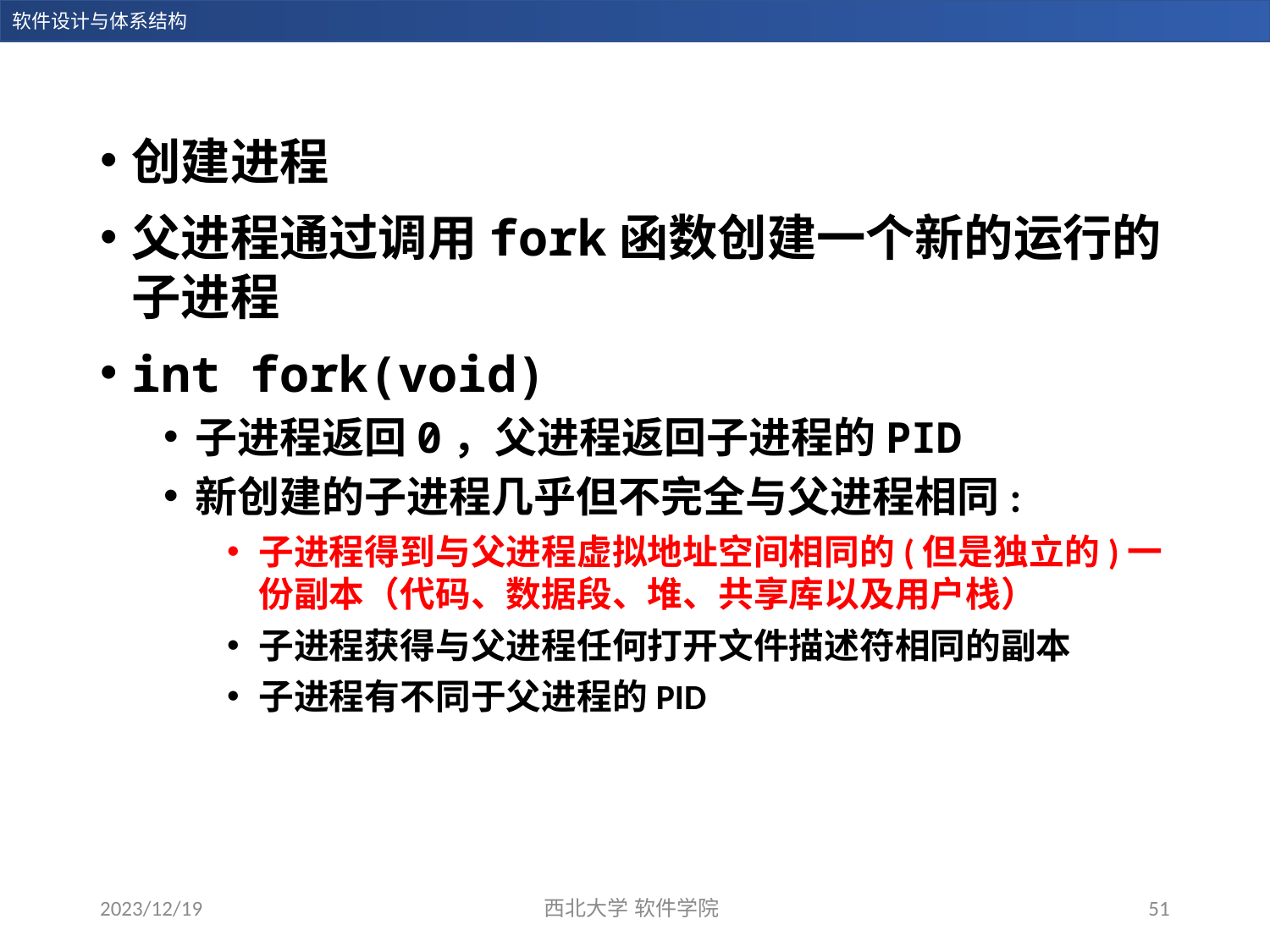

创建进程
父进程通过调用fork函数创建一个新的运行的子进程
int fork(void)
子进程返回0，父进程返回子进程的PID
新创建的子进程几乎但不完全与父进程相同:
子进程得到与父进程虚拟地址空间相同的(但是独立的)一份副本（代码、数据段、堆、共享库以及用户栈）
子进程获得与父进程任何打开文件描述符相同的副本
子进程有不同于父进程的PID

2023/12/19
西北大学 软件学院
51